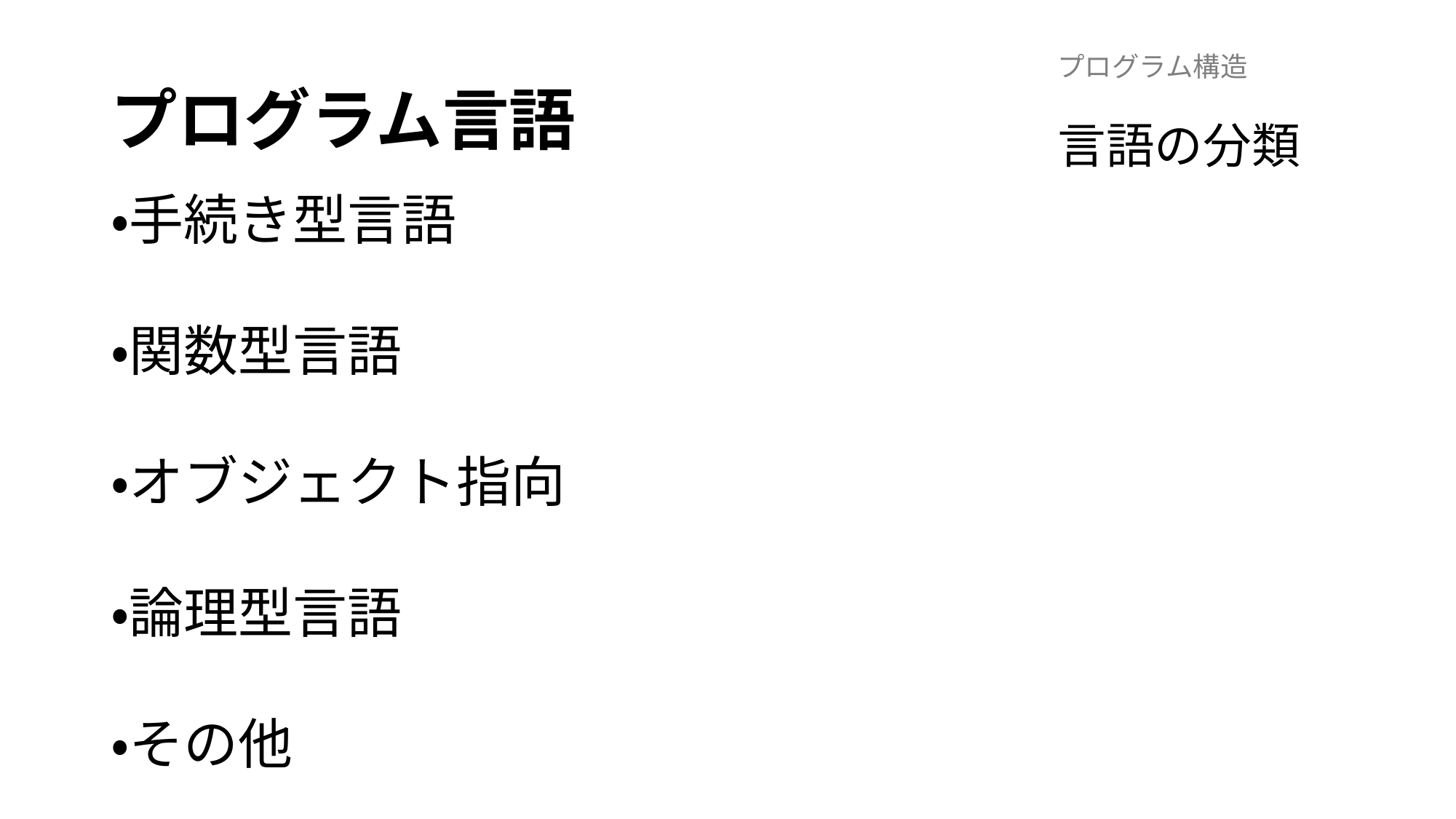

# プログラム言語
プログラム構造

言語の分類
・手続き型言語

・関数型言語

・オブジェクト指向

・論理型言語

・その他